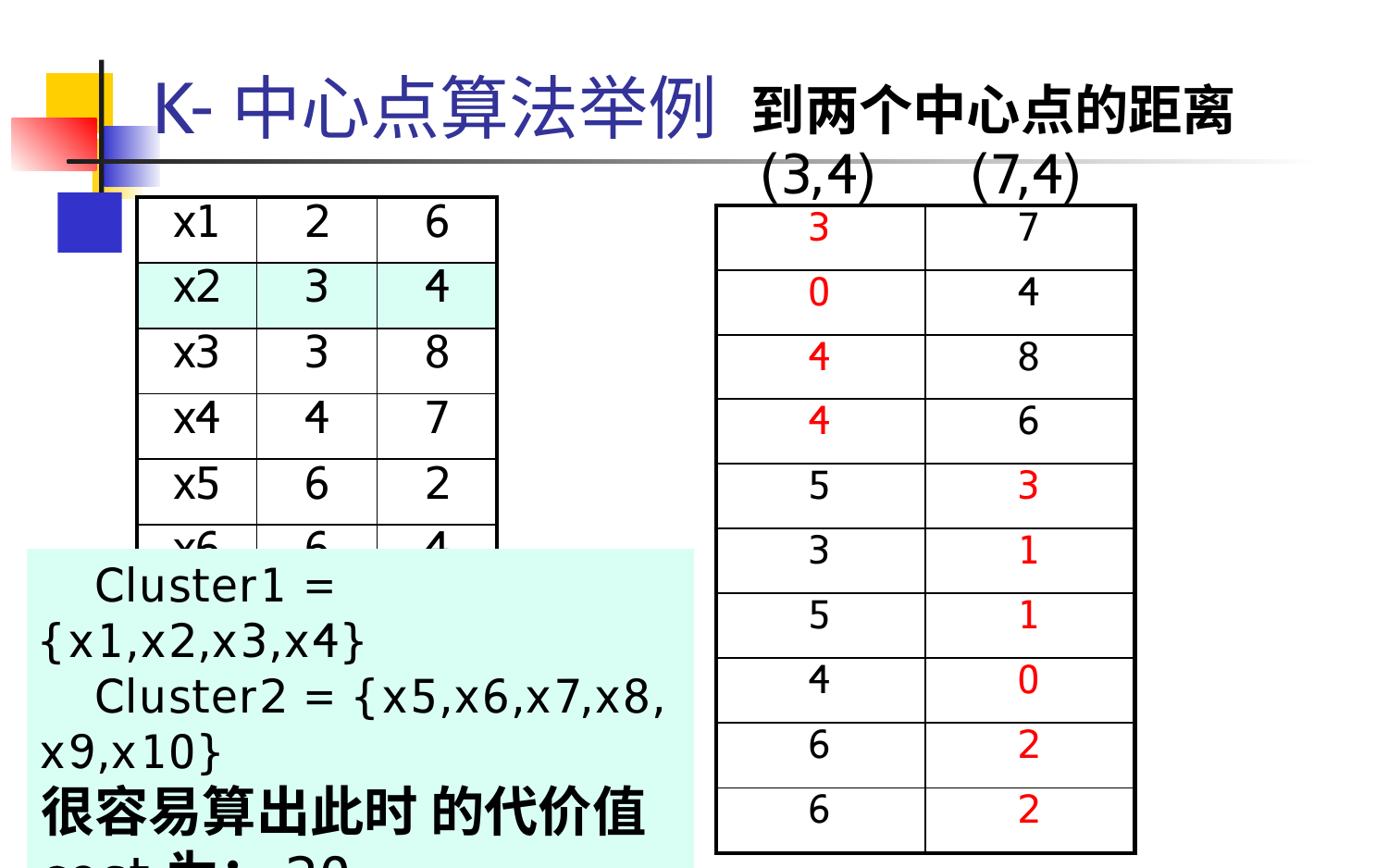

# K-中心点算法举例
到两个中心点的距离
(3,4)
(7,4)
| x1 | 2 | 6 |
| --- | --- | --- |
| x2 | 3 | 4 |
| x3 | 3 | 8 |
| x4 | 4 | 7 |
| x5 | 6 | 2 |
| x6 | 6 | 4 |
| x7 | 7 | 3 |
| x8 | 7 | 4 |
| x9 | 8 | 5 |
| x10 | 7 | 6 |
| 3 | 7 |
| --- | --- |
| 0 | 4 |
| 4 | 8 |
| 4 | 6 |
| 5 | 3 |
| 3 | 1 |
| 5 | 1 |
| 4 | 0 |
| 6 | 2 |
| 6 | 2 |
    Cluster1 = {x1,x2,x3,x4}
    Cluster2 = {x5,x6,x7,x8, x9,x10}
很容易算出此时 的代价值cost为：20
2021-11-15